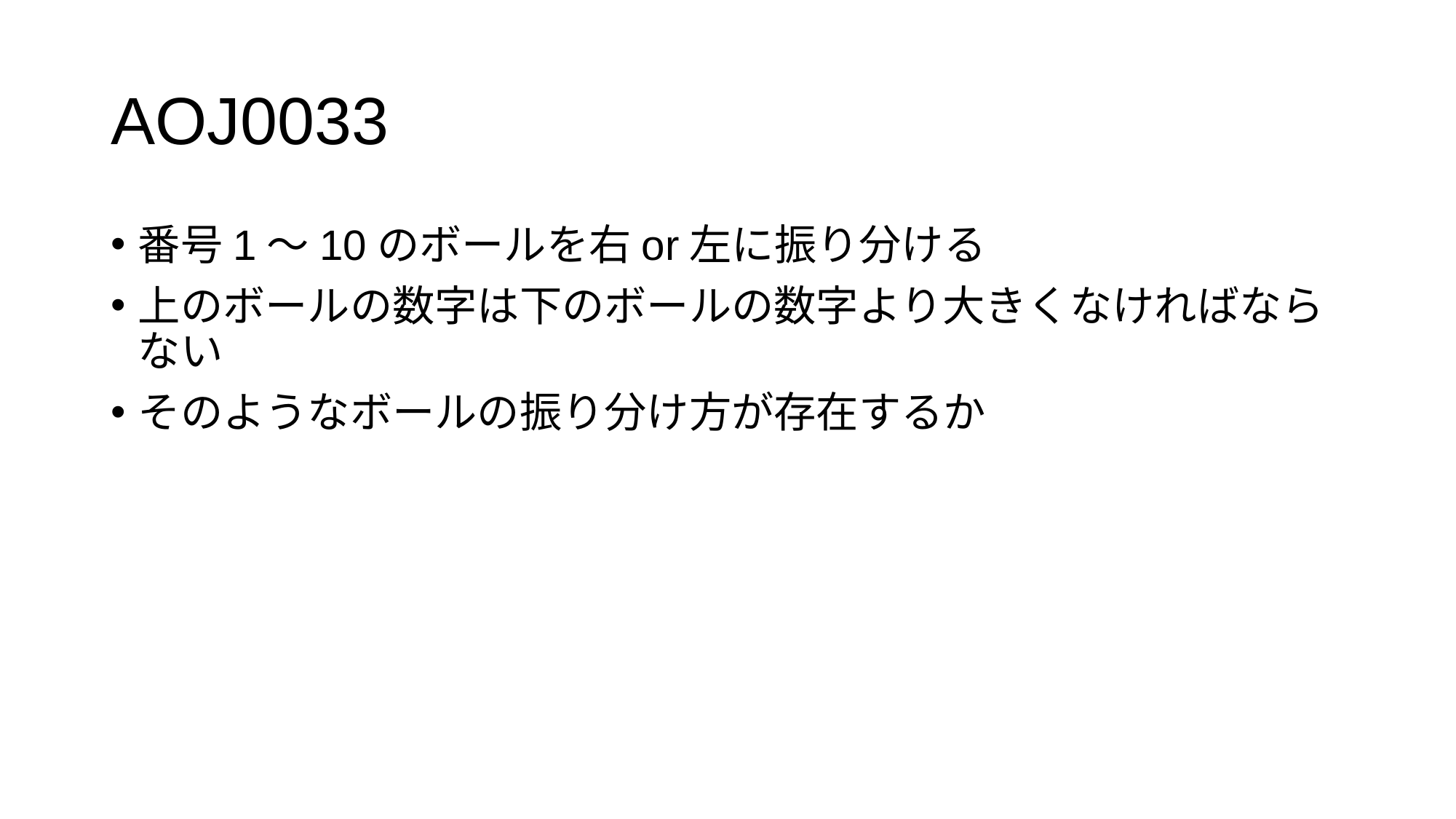

# AOJ0033
番号1～10のボールを右or左に振り分ける
上のボールの数字は下のボールの数字より大きくなければならない
そのようなボールの振り分け方が存在するか